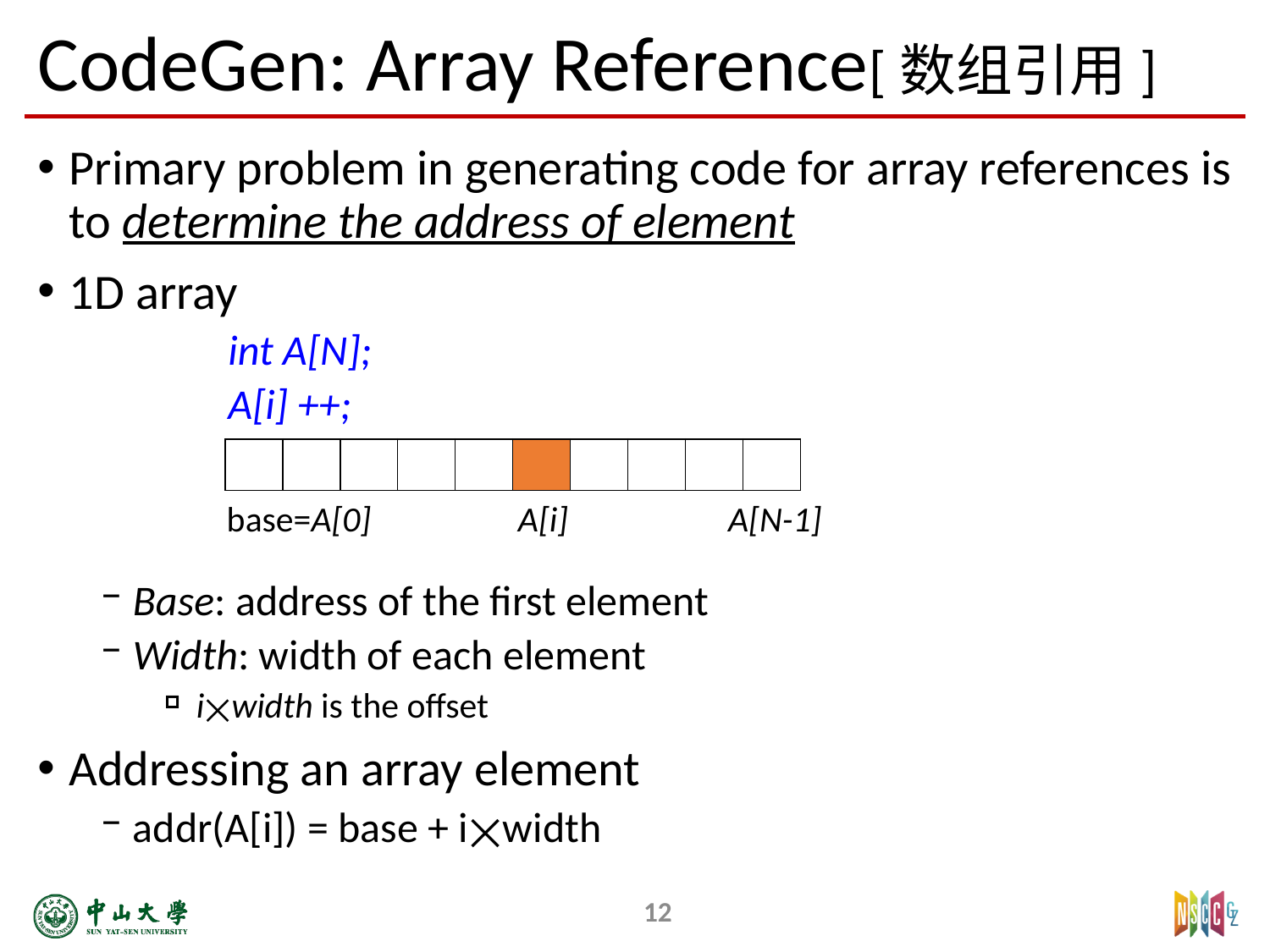

# CodeGen: Array Reference[数组引用]
Primary problem in generating code for array references is to determine the address of element
1D array
	int A[N];
	A[i] ++;

Base: address of the first element
Width: width of each element
i⨉width is the offset
Addressing an array element
addr(A[i]) = base + i⨉width
|  |  |  |  |  |  |  |  |  |  |
| --- | --- | --- | --- | --- | --- | --- | --- | --- | --- |
base=A[0]
A[i]
A[N-1]
12